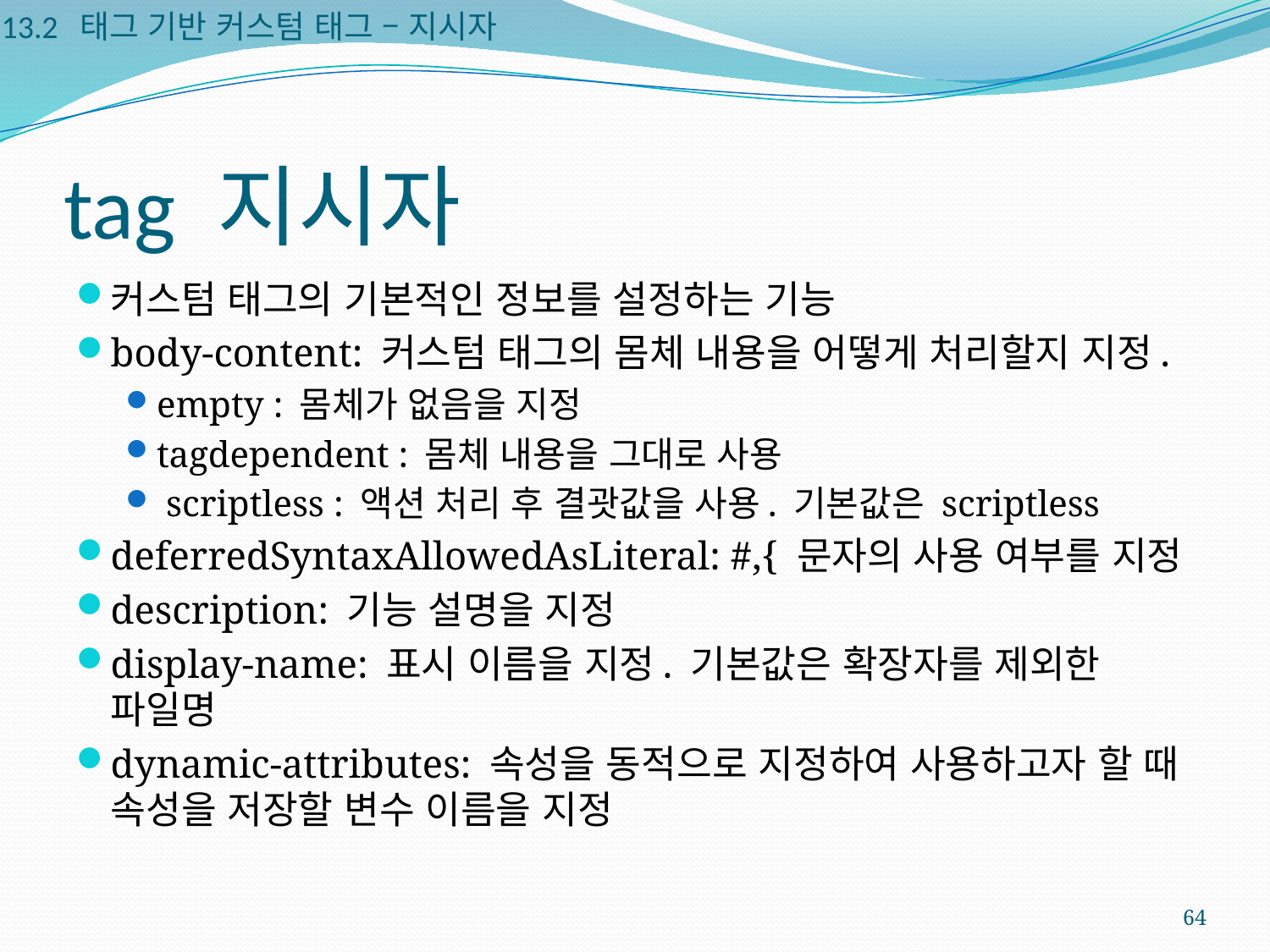

13.2  태그 기반 커스텀 태그 – 지시자
# tag 지시자
커스텀 태그의 기본적인 정보를 설정하는 기능
body-content: 커스텀 태그의 몸체 내용을 어떻게 처리할지 지정.
empty : 몸체가 없음을 지정
tagdependent : 몸체 내용을 그대로 사용
 scriptless : 액션 처리 후 결괏값을 사용. 기본값은 scriptless
deferredSyntaxAllowedAsLiteral: #,{ 문자의 사용 여부를 지정
description: 기능 설명을 지정
display-name: 표시 이름을 지정. 기본값은 확장자를 제외한 파일명
dynamic-attributes: 속성을 동적으로 지정하여 사용하고자 할 때 속성을 저장할 변수 이름을 지정
64